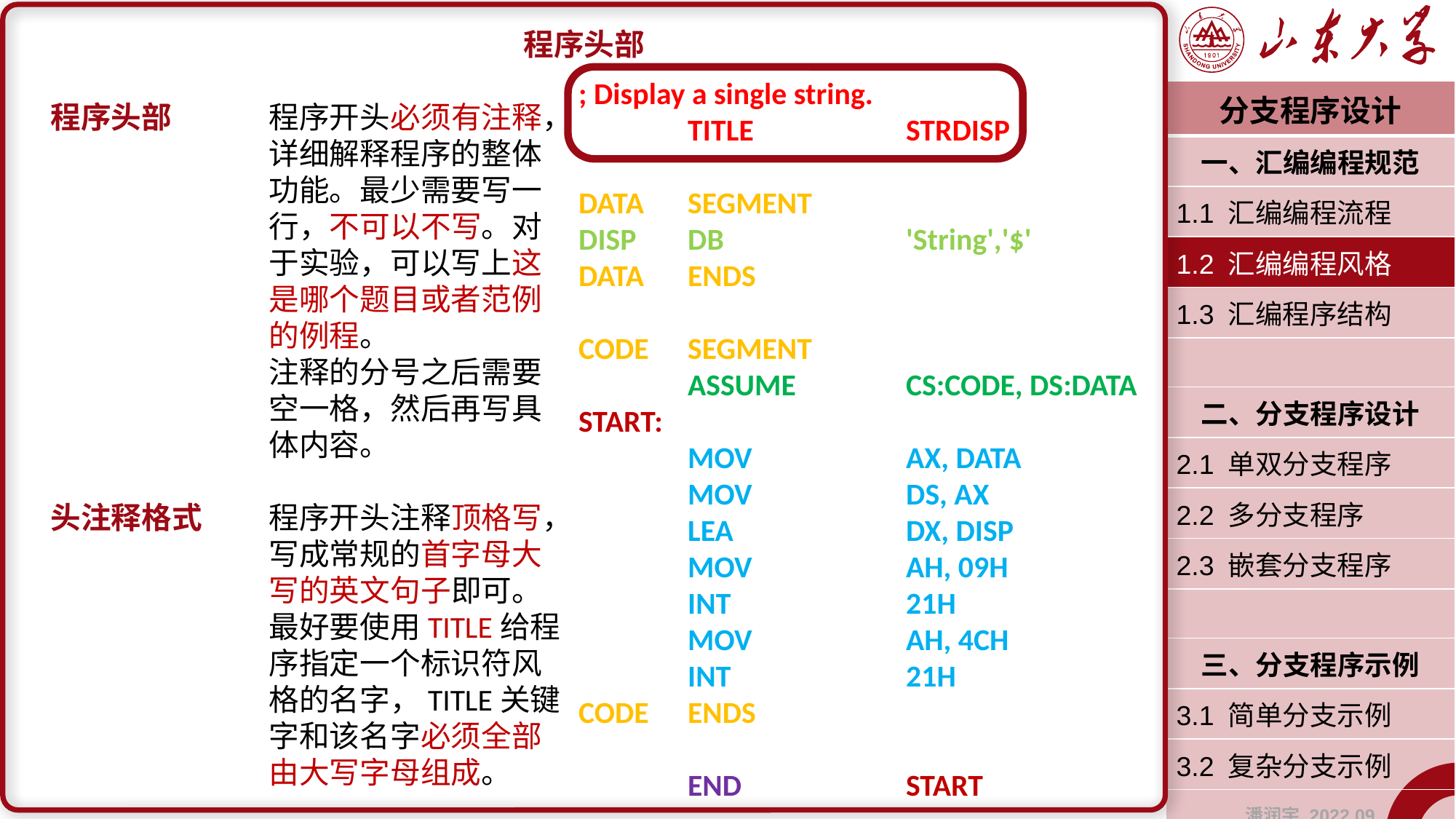

程序头部

程序头部	程序开头必须有注释，
		详细解释程序的整体
		功能。最少需要写一
		行，不可以不写。对
		于实验，可以写上这
		是哪个题目或者范例
		的例程。
		注释的分号之后需要
		空一格，然后再写具
		体内容。

头注释格式	程序开头注释顶格写，
		写成常规的首字母大
		写的英文句子即可。
		最好要使用TITLE给程
		序指定一个标识符风
		格的名字，TITLE关键
		字和该名字必须全部
		由大写字母组成。

; Display a single string.
	TITLE		STRDISP

DATA	SEGMENT
DISP 	DB 		'String','$'
DATA	ENDS

CODE	SEGMENT
	ASSUME		CS:CODE, DS:DATA
START:
	MOV		AX, DATA
    	MOV		DS, AX
    	LEA		DX, DISP
	MOV		AH, 09H
	INT     		21H
	MOV     		AH, 4CH
	INT		21H
CODE	ENDS

	END 		START
| 分支程序设计 |
| --- |
| 一、汇编编程规范 |
| 1.1 汇编编程流程 |
| 1.2 汇编编程风格 |
| 1.3 汇编程序结构 |
|  |
| 二、分支程序设计 |
| 2.1 单双分支程序 |
| 2.2 多分支程序 |
| 2.3 嵌套分支程序 |
|  |
| 三、分支程序示例 |
| 3.1 简单分支示例 |
| 3.2 复杂分支示例 |
| 潘润宇 2022.09 |